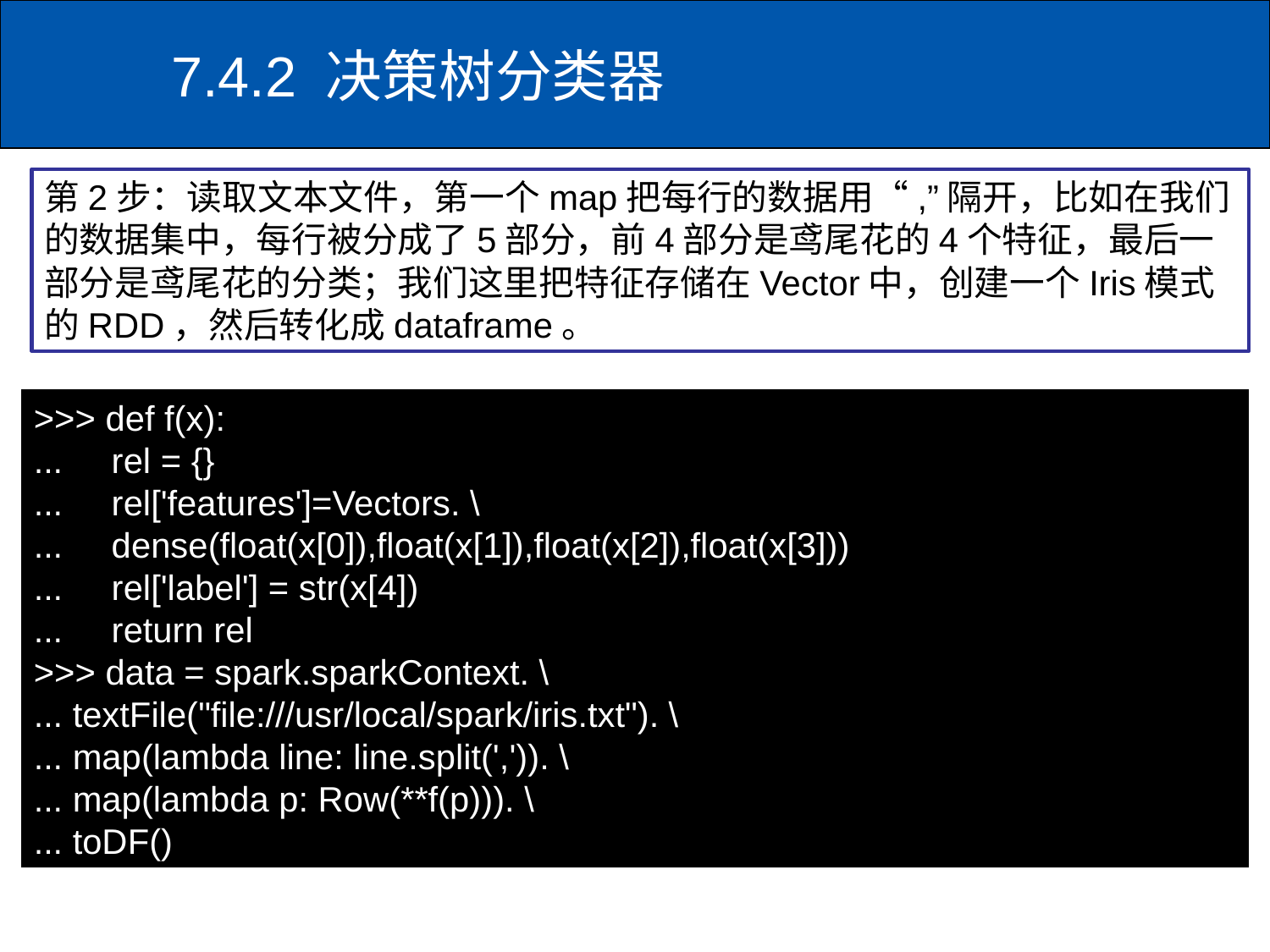

# 7.4.2 决策树分类器
第2步：读取文本文件，第一个map把每行的数据用“,”隔开，比如在我们的数据集中，每行被分成了5部分，前4部分是鸢尾花的4个特征，最后一部分是鸢尾花的分类；我们这里把特征存储在Vector中，创建一个Iris模式的RDD，然后转化成dataframe。
>>> def f(x):
...     rel = {}
...     rel['features']=Vectors. \
...     dense(float(x[0]),float(x[1]),float(x[2]),float(x[3]))
...     rel['label'] = str(x[4])
...     return rel
>>> data = spark.sparkContext. \
... textFile("file:///usr/local/spark/iris.txt"). \
... map(lambda line: line.split(',')). \
... map(lambda p: Row(**f(p))). \
... toDF()